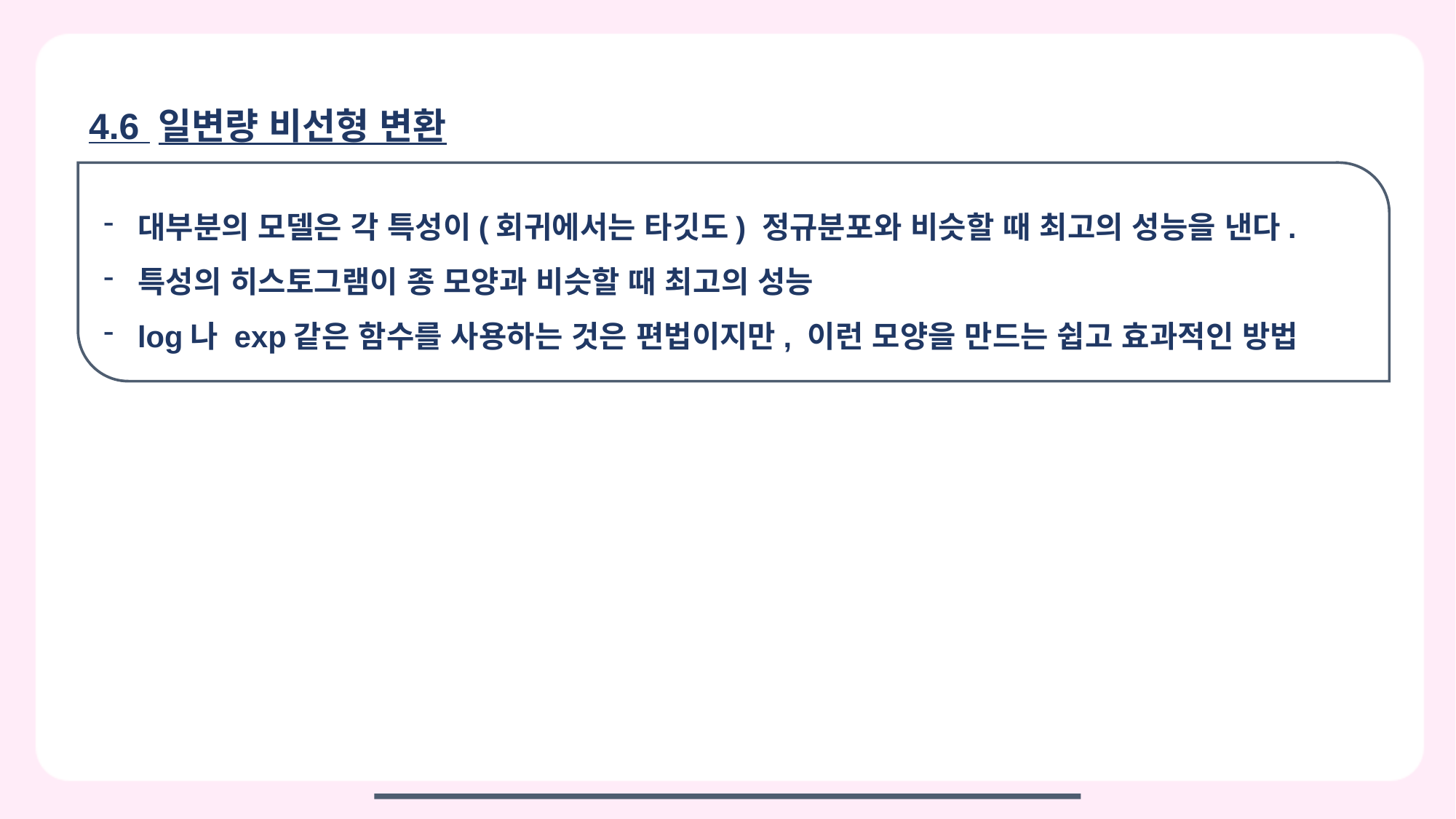

4.6 일변량 비선형 변환
대부분의 모델은 각 특성이(회귀에서는 타깃도) 정규분포와 비슷할 때 최고의 성능을 낸다.
특성의 히스토그램이 종 모양과 비슷할 때 최고의 성능
log나 exp같은 함수를 사용하는 것은 편법이지만, 이런 모양을 만드는 쉽고 효과적인 방법